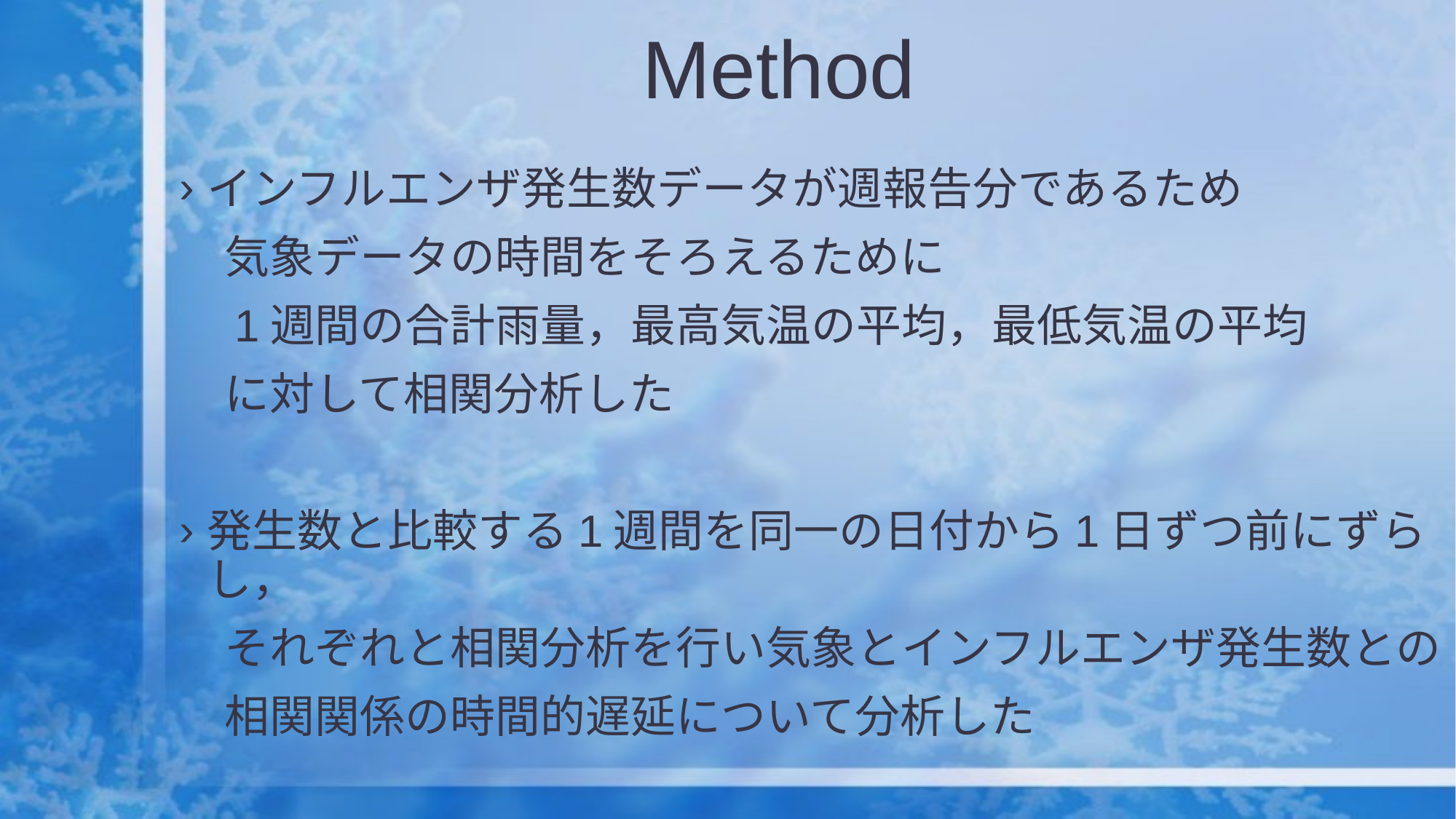

# Method
インフルエンザ発生数データが週報告分であるため
　気象データの時間をそろえるために
　1週間の合計雨量，最高気温の平均，最低気温の平均
　に対して相関分析した

発生数と比較する1週間を同一の日付から1日ずつ前にずらし，
　それぞれと相関分析を行い気象とインフルエンザ発生数との
　相関関係の時間的遅延について分析した